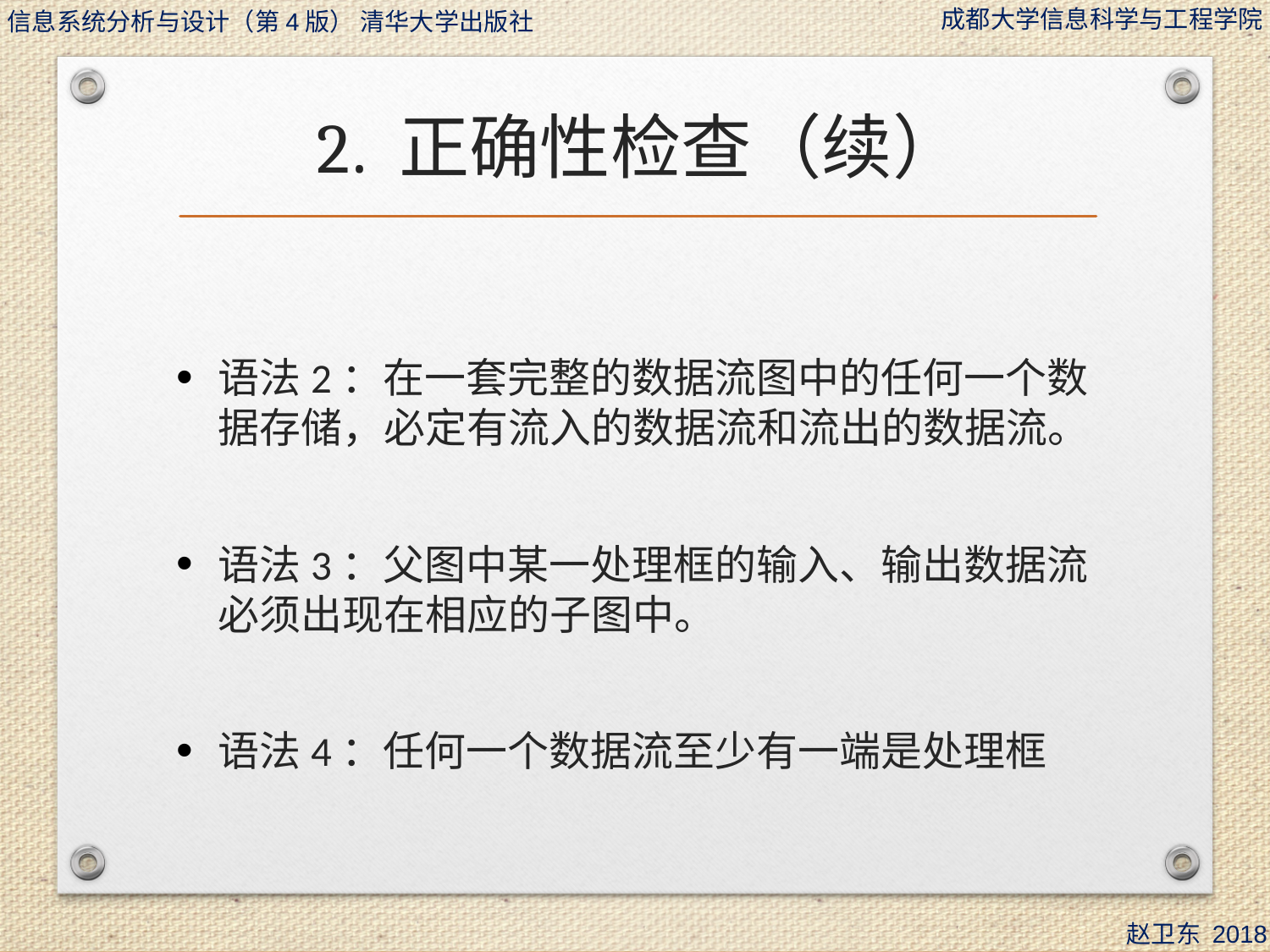

# 2. 正确性检查（续）
语法2：在一套完整的数据流图中的任何一个数据存储，必定有流入的数据流和流出的数据流。

语法3：父图中某一处理框的输入、输出数据流必须出现在相应的子图中。

语法4：任何一个数据流至少有一端是处理框